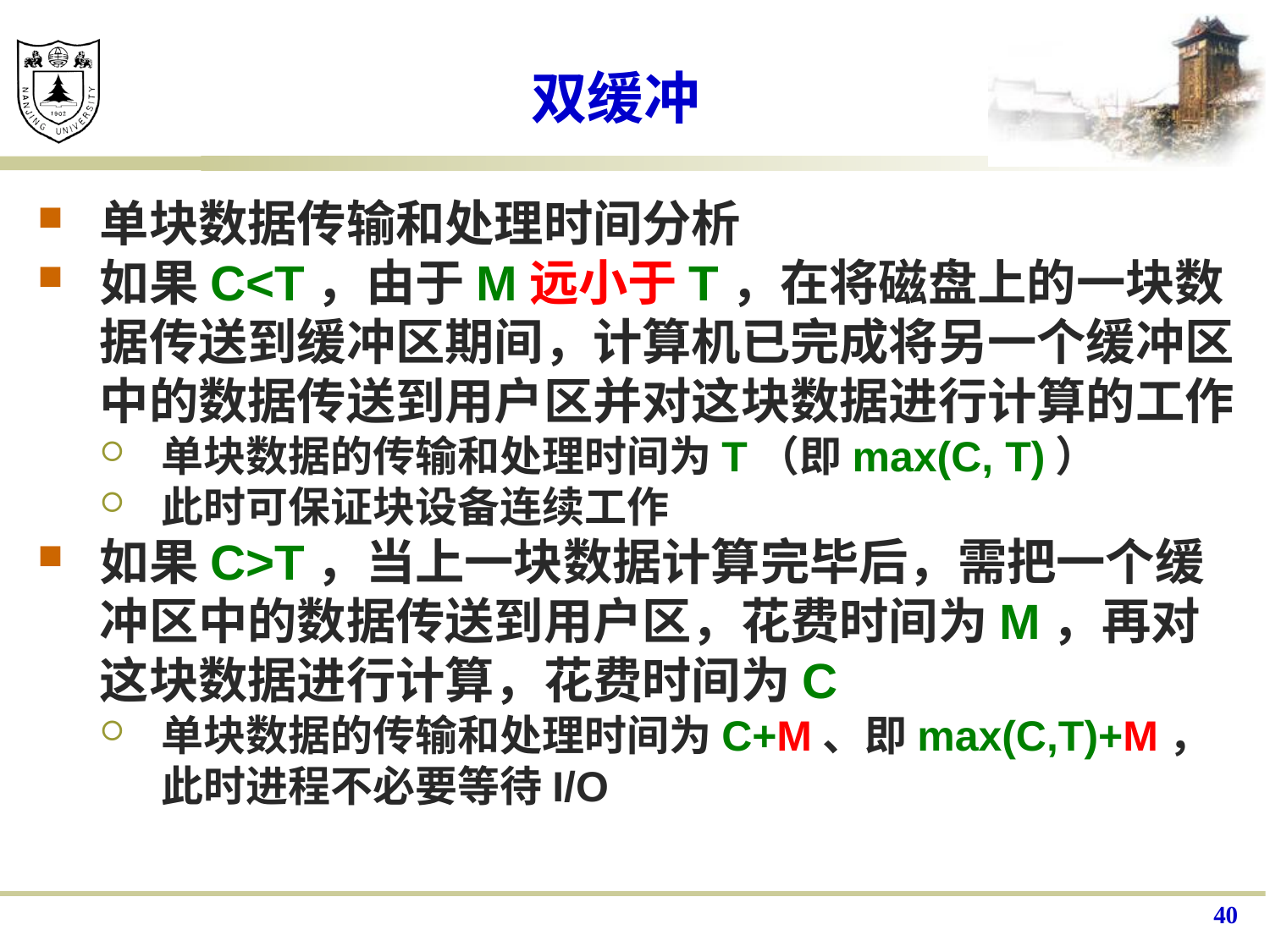

# 双缓冲
单块数据传输和处理时间分析
如果C<T，由于M远小于T，在将磁盘上的一块数据传送到缓冲区期间，计算机已完成将另一个缓冲区中的数据传送到用户区并对这块数据进行计算的工作
单块数据的传输和处理时间为T（即max(C, T)）
此时可保证块设备连续工作
如果C>T，当上一块数据计算完毕后，需把一个缓冲区中的数据传送到用户区，花费时间为M，再对这块数据进行计算，花费时间为C
单块数据的传输和处理时间为C+M、即max(C,T)+M，此时进程不必要等待I/O

40